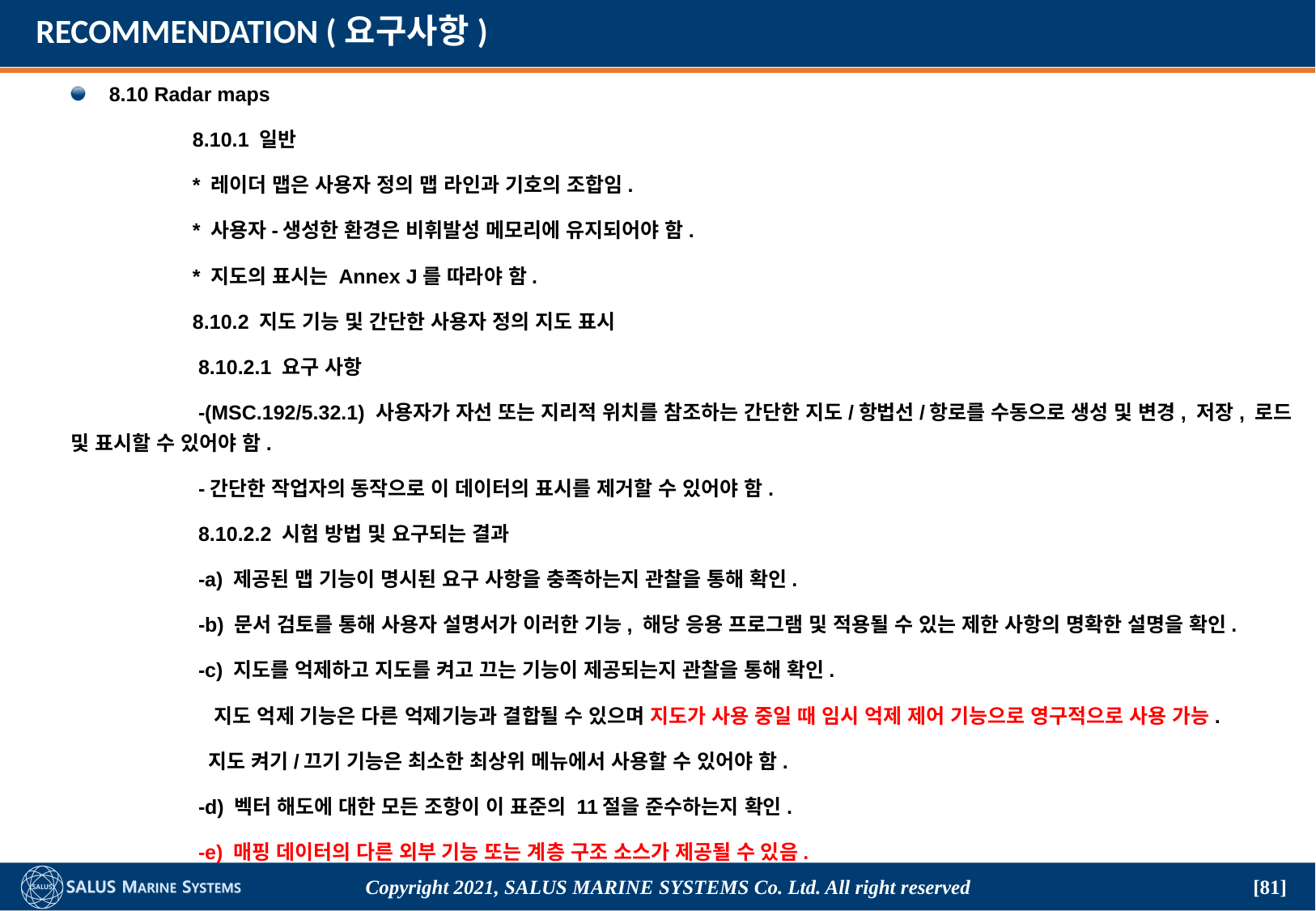

# RECOMMENDATION (요구사항)
8.10 Radar maps
	8.10.1 일반
	* 레이더 맵은 사용자 정의 맵 라인과 기호의 조합임.
	* 사용자-생성한 환경은 비휘발성 메모리에 유지되어야 함.
	* 지도의 표시는 Annex J를 따라야 함.
	8.10.2 지도 기능 및 간단한 사용자 정의 지도 표시
	 8.10.2.1 요구 사항
	 -(MSC.192/5.32.1) 사용자가 자선 또는 지리적 위치를 참조하는 간단한 지도/항법선/항로를 수동으로 생성 및 변경, 저장, 로드 및 표시할 수 있어야 함.
	 -간단한 작업자의 동작으로 이 데이터의 표시를 제거할 수 있어야 함.
	 8.10.2.2 시험 방법 및 요구되는 결과
	 -a) 제공된 맵 기능이 명시된 요구 사항을 충족하는지 관찰을 통해 확인.
	 -b) 문서 검토를 통해 사용자 설명서가 이러한 기능, 해당 응용 프로그램 및 적용될 수 있는 제한 사항의 명확한 설명을 확인.
	 -c) 지도를 억제하고 지도를 켜고 끄는 기능이 제공되는지 관찰을 통해 확인.
	   지도 억제 기능은 다른 억제기능과 결합될 수 있으며 지도가 사용 중일 때 임시 억제 제어 기능으로 영구적으로 사용 가능.
	  지도 켜기/끄기 기능은 최소한 최상위 메뉴에서 사용할 수 있어야 함.
	 -d) 벡터 해도에 대한 모든 조항이 이 표준의 11절을 준수하는지 확인.
	 -e) 매핑 데이터의 다른 외부 기능 또는 계층 구조 소스가 제공될 수 있음.
Copyright 2021, SALUS Marine Systems Co. Ltd. All right reserved
[81]